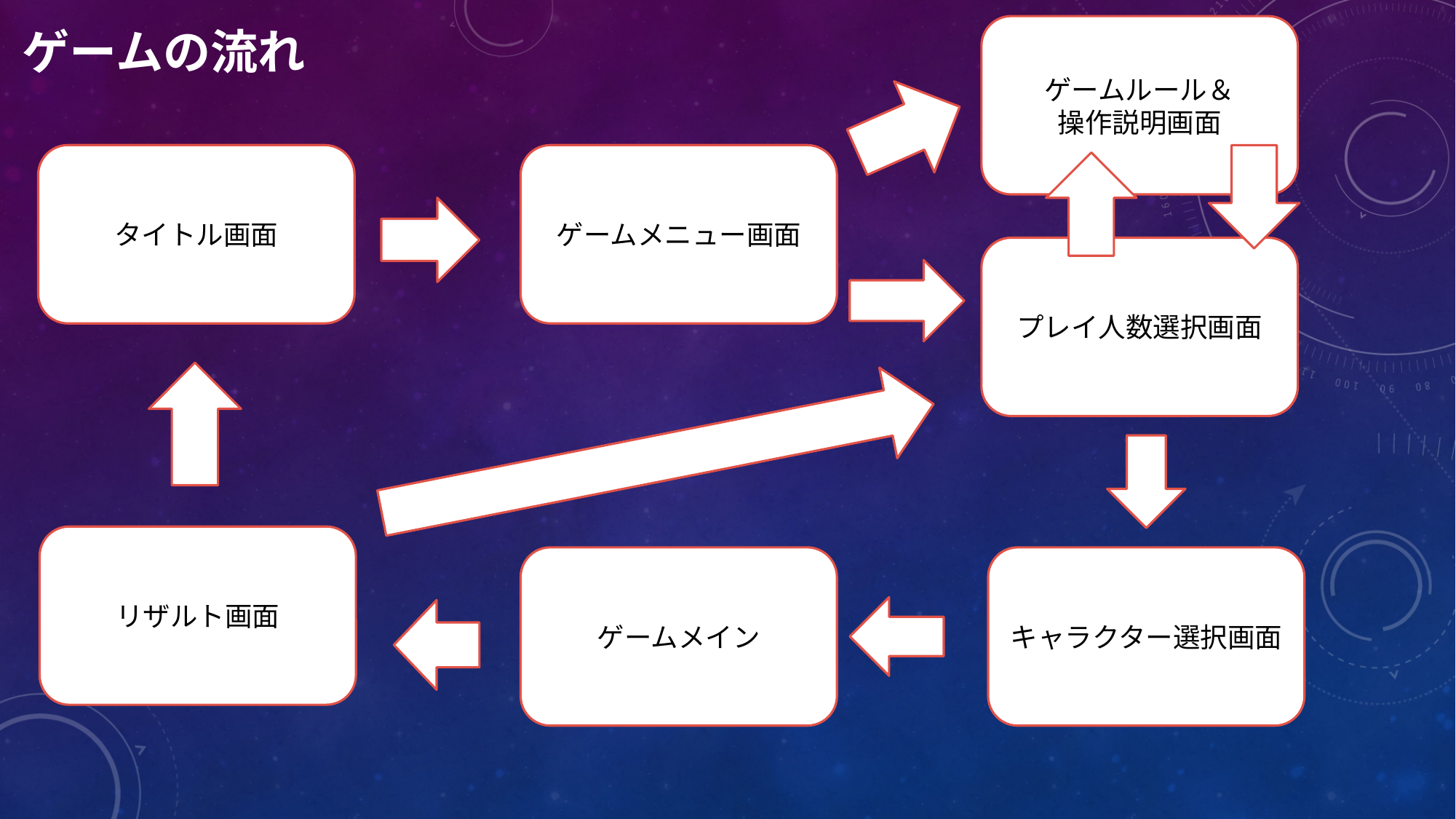

# ゲームの流れ
ゲームルール＆
操作説明画面

タイトル画面
ゲームメニュー画面

プレイ人数選択画面

リザルト画面
ゲームメイン
キャラクター選択画面